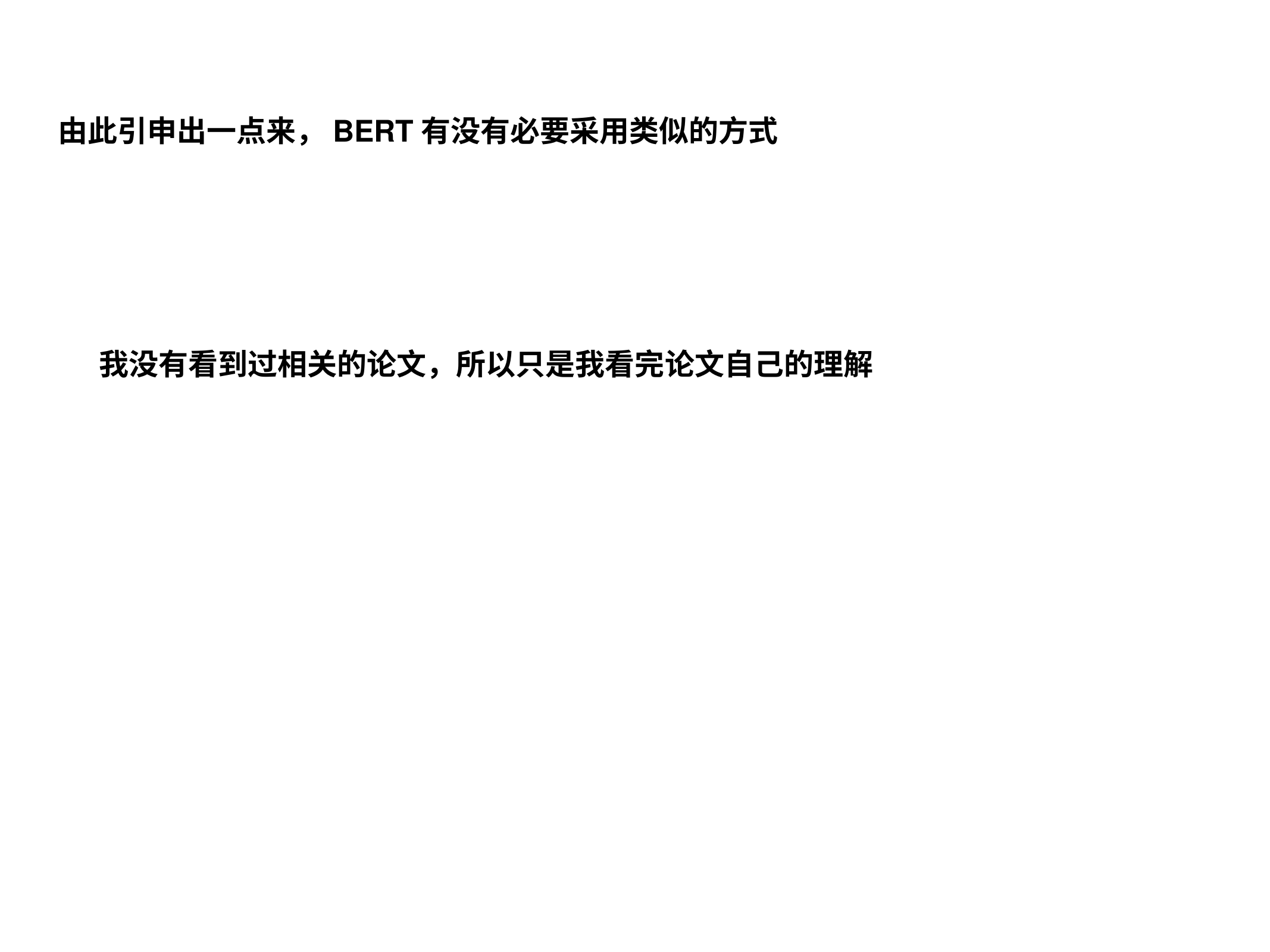

由此引申出一点来，BERT有没有必要采用类似的方式
我没有看到过相关的论文，所以只是我看完论文自己的理解